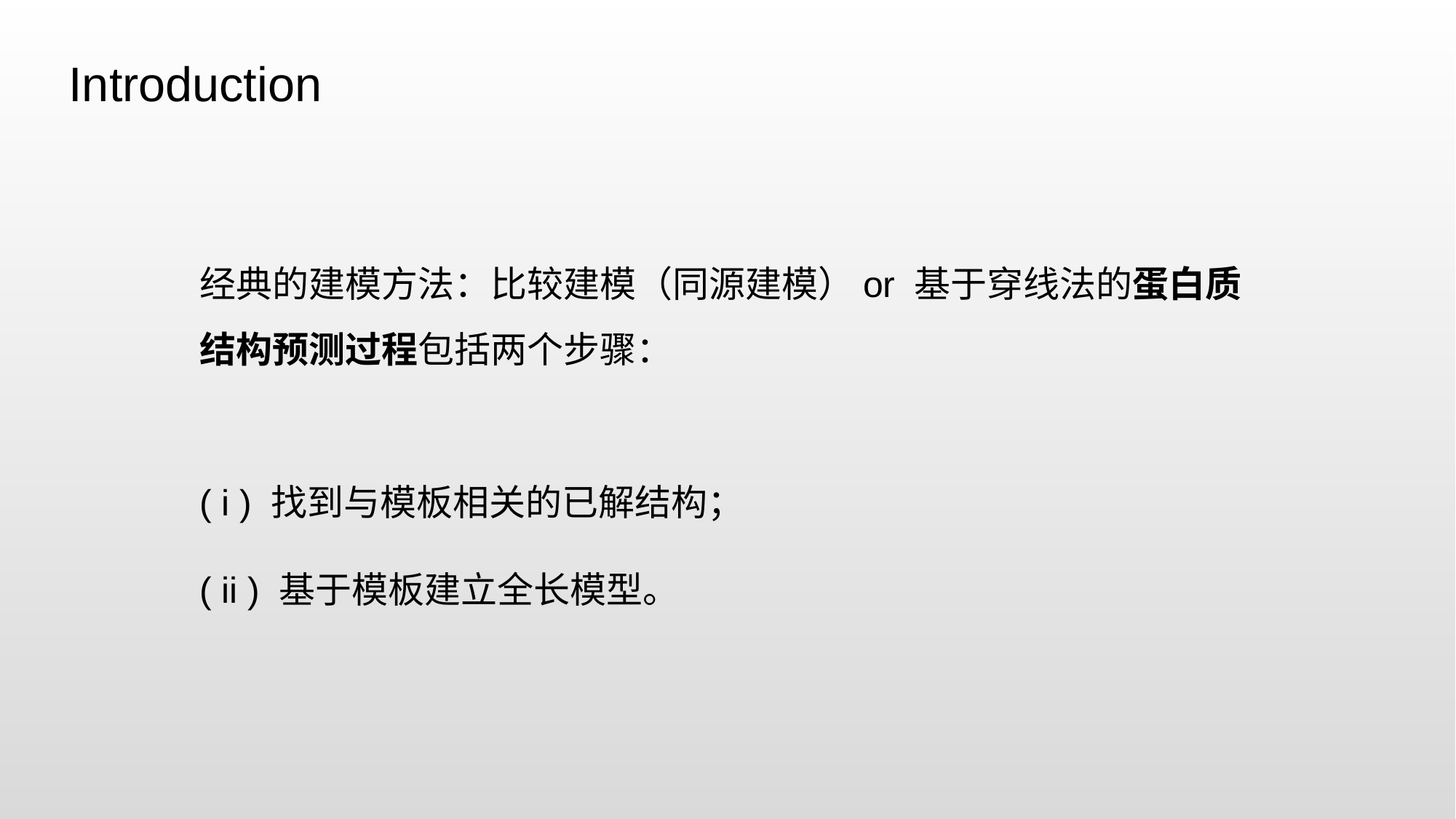

Introduction
经典的建模方法：比较建模（同源建模）or 基于穿线法的蛋白质结构预测过程包括两个步骤：

( i ) 找到与模板相关的已解结构；
( ii ) 基于模板建立全长模型。